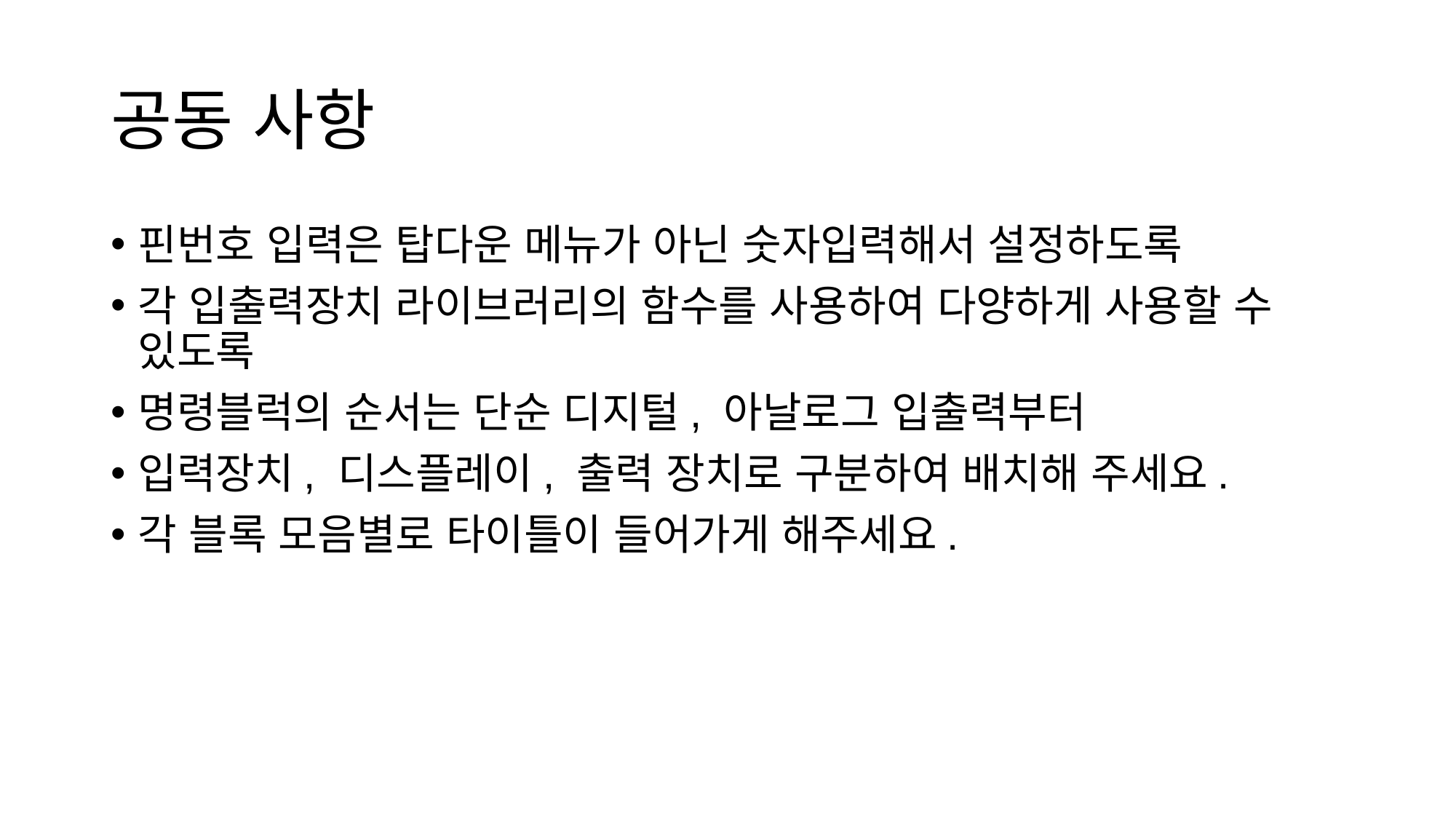

# 공동 사항
핀번호 입력은 탑다운 메뉴가 아닌 숫자입력해서 설정하도록
각 입출력장치 라이브러리의 함수를 사용하여 다양하게 사용할 수 있도록
명령블럭의 순서는 단순 디지털, 아날로그 입출력부터
입력장치, 디스플레이, 출력 장치로 구분하여 배치해 주세요.
각 블록 모음별로 타이틀이 들어가게 해주세요.